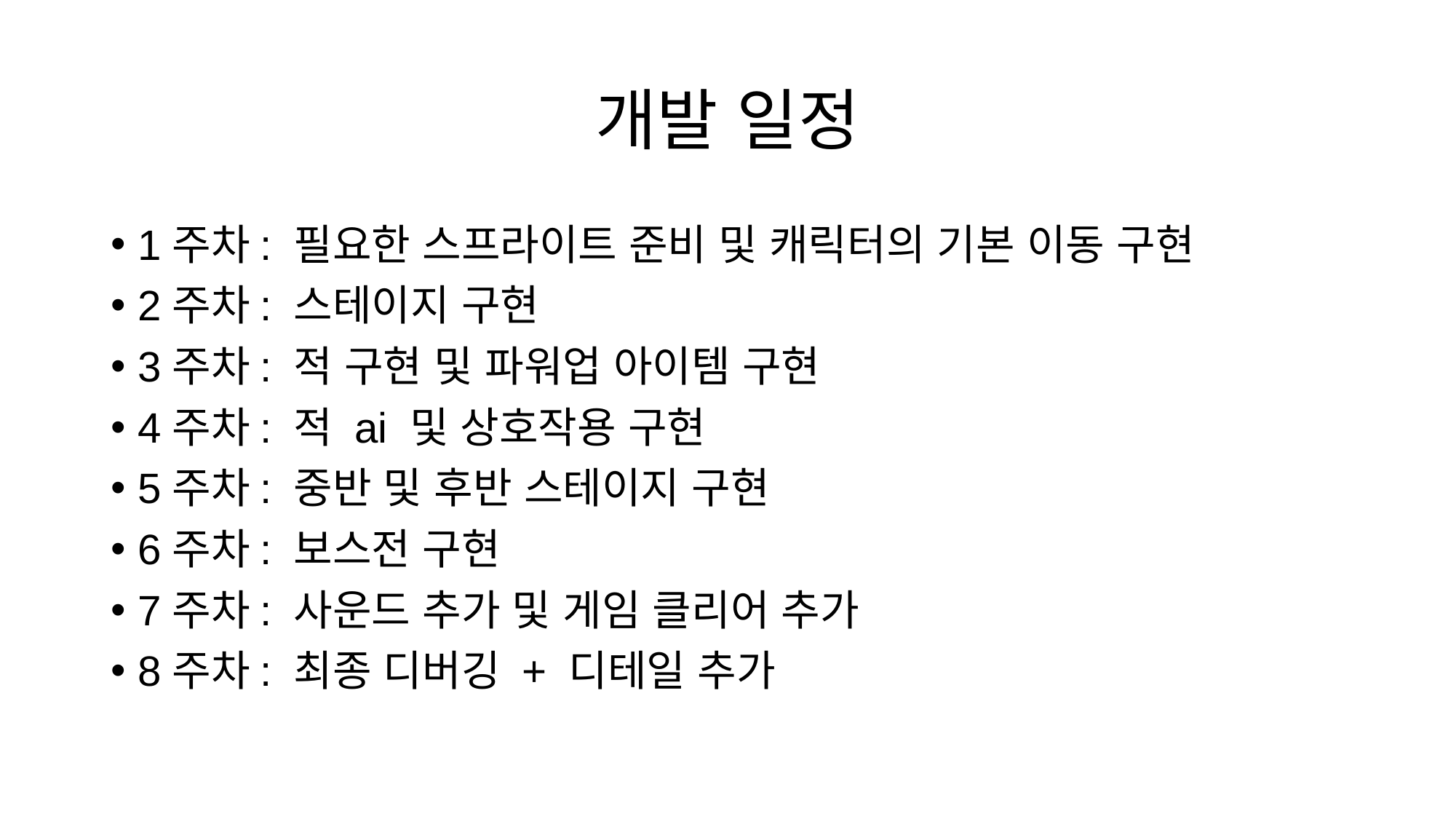

# 개발 일정
1주차: 필요한 스프라이트 준비 및 캐릭터의 기본 이동 구현
2주차: 스테이지 구현
3주차: 적 구현 및 파워업 아이템 구현
4주차: 적 ai 및 상호작용 구현
5주차: 중반 및 후반 스테이지 구현
6주차: 보스전 구현
7주차: 사운드 추가 및 게임 클리어 추가
8주차: 최종 디버깅 + 디테일 추가